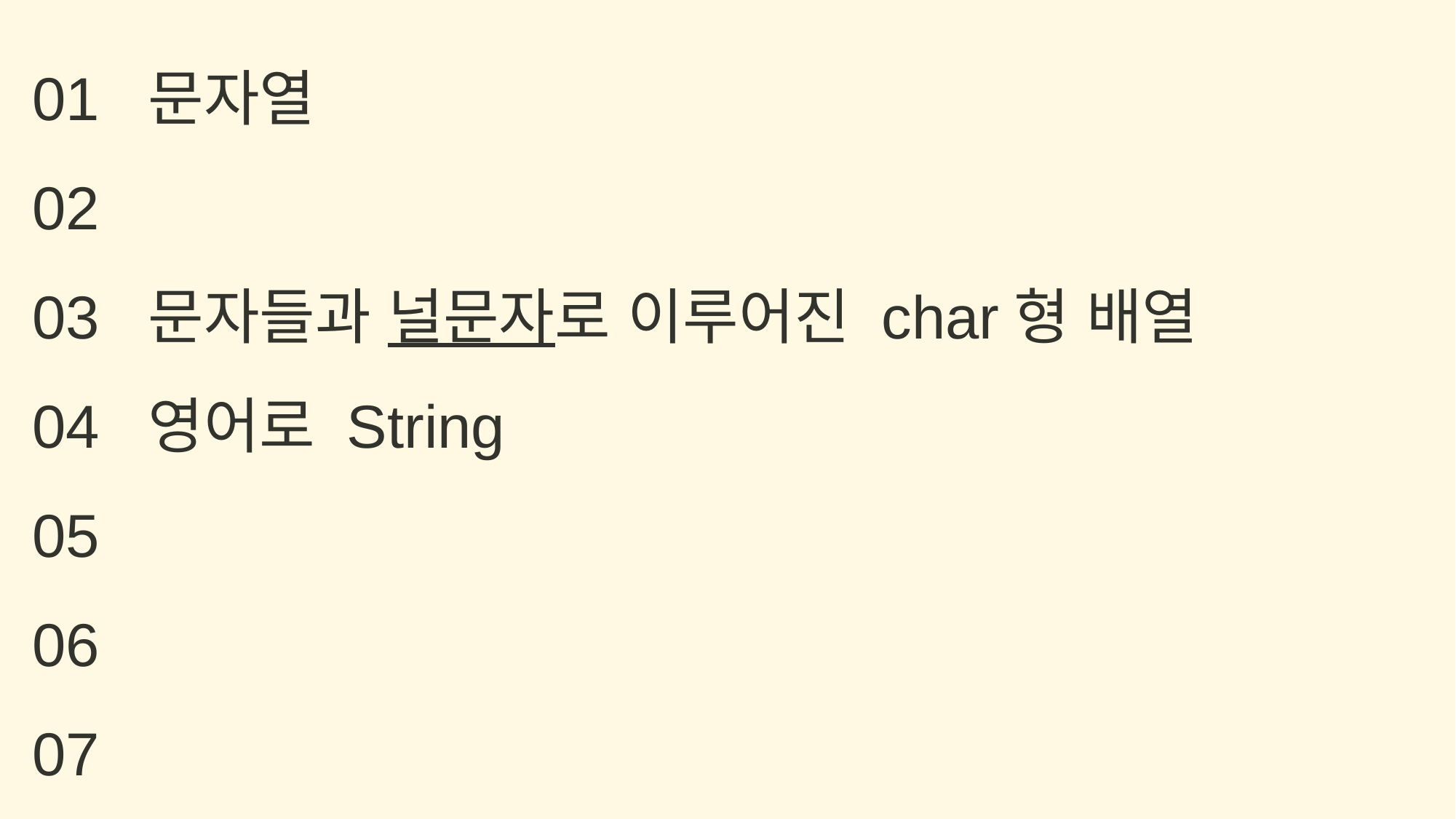

문자열

문자들과 널문자로 이루어진 char형 배열
영어로 String

01
02
03
04
05
06
07